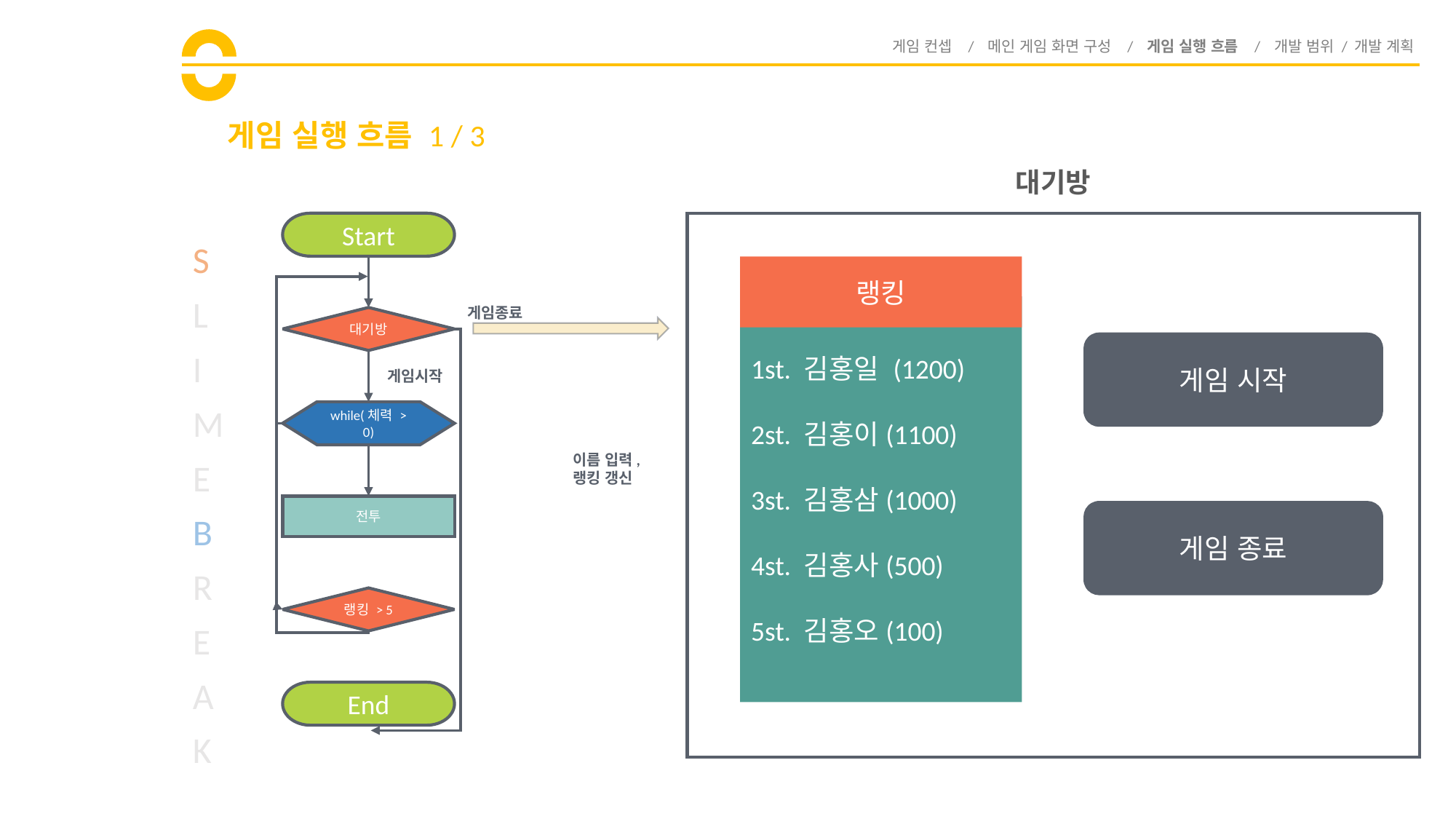

게임 컨셉   /   메인 게임 화면 구성   /   게임 실행 흐름   /   개발 범위 / 개발 계획

# 게임 실행 흐름 1 / 3
대기방

Start

S
L
I
M
E
B
R
E
A
K

랭킹
1st. 김홍일 (1200)

2st. 김홍이(1100)

3st. 김홍삼(1000)

4st. 김홍사(500)

5st. 김홍오(100)
게임종료
대기방

게임 시작
게임시작
while(체력 > 0)
이름 입력,
랭킹 갱신
전투
게임 종료
랭킹 > 5
End